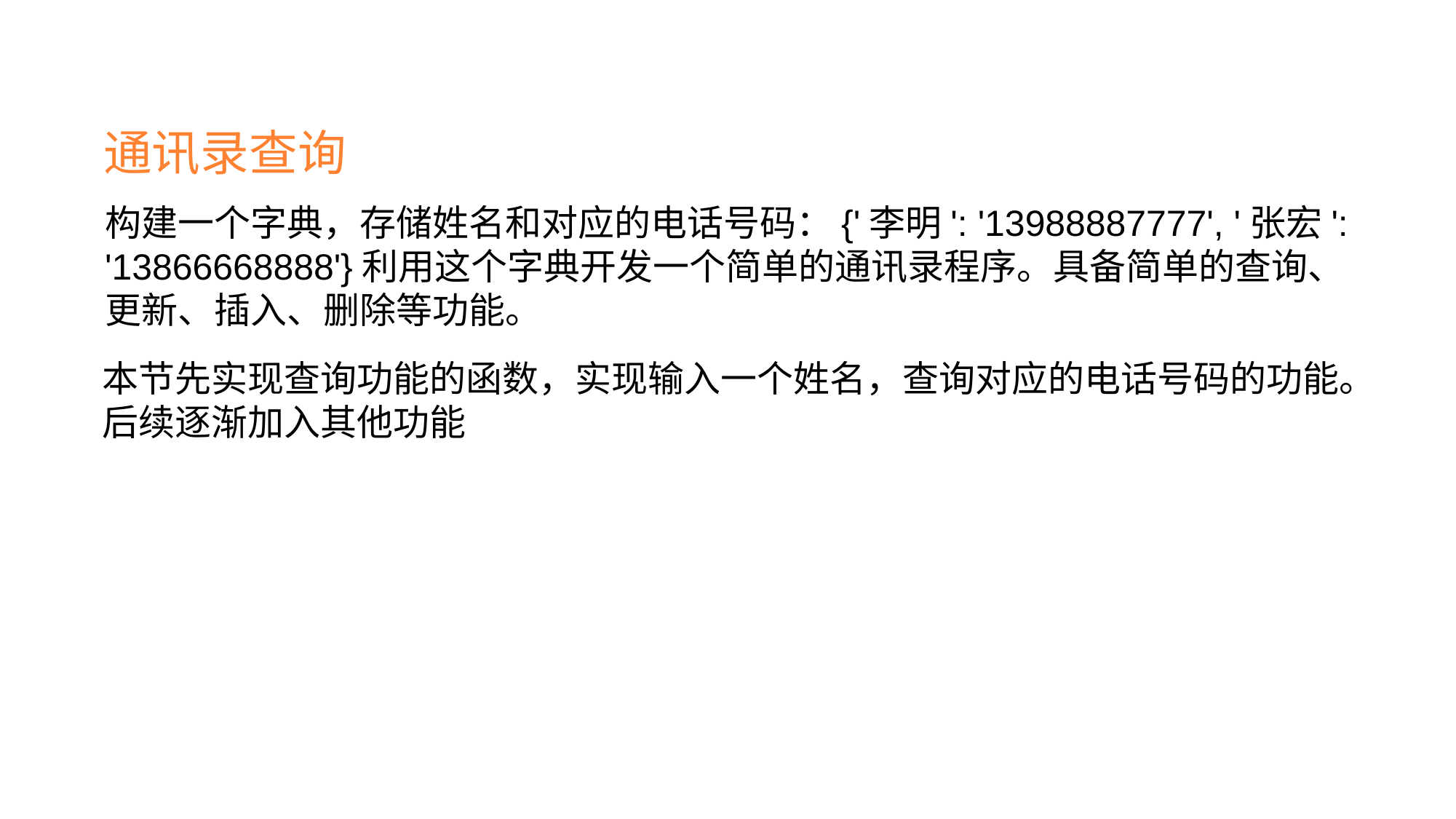

通讯录查询
构建一个字典，存储姓名和对应的电话号码：{'李明': '13988887777', '张宏': '13866668888'}利用这个字典开发一个简单的通讯录程序。具备简单的查询、更新、插入、删除等功能。
本节先实现查询功能的函数，实现输入一个姓名，查询对应的电话号码的功能。后续逐渐加入其他功能